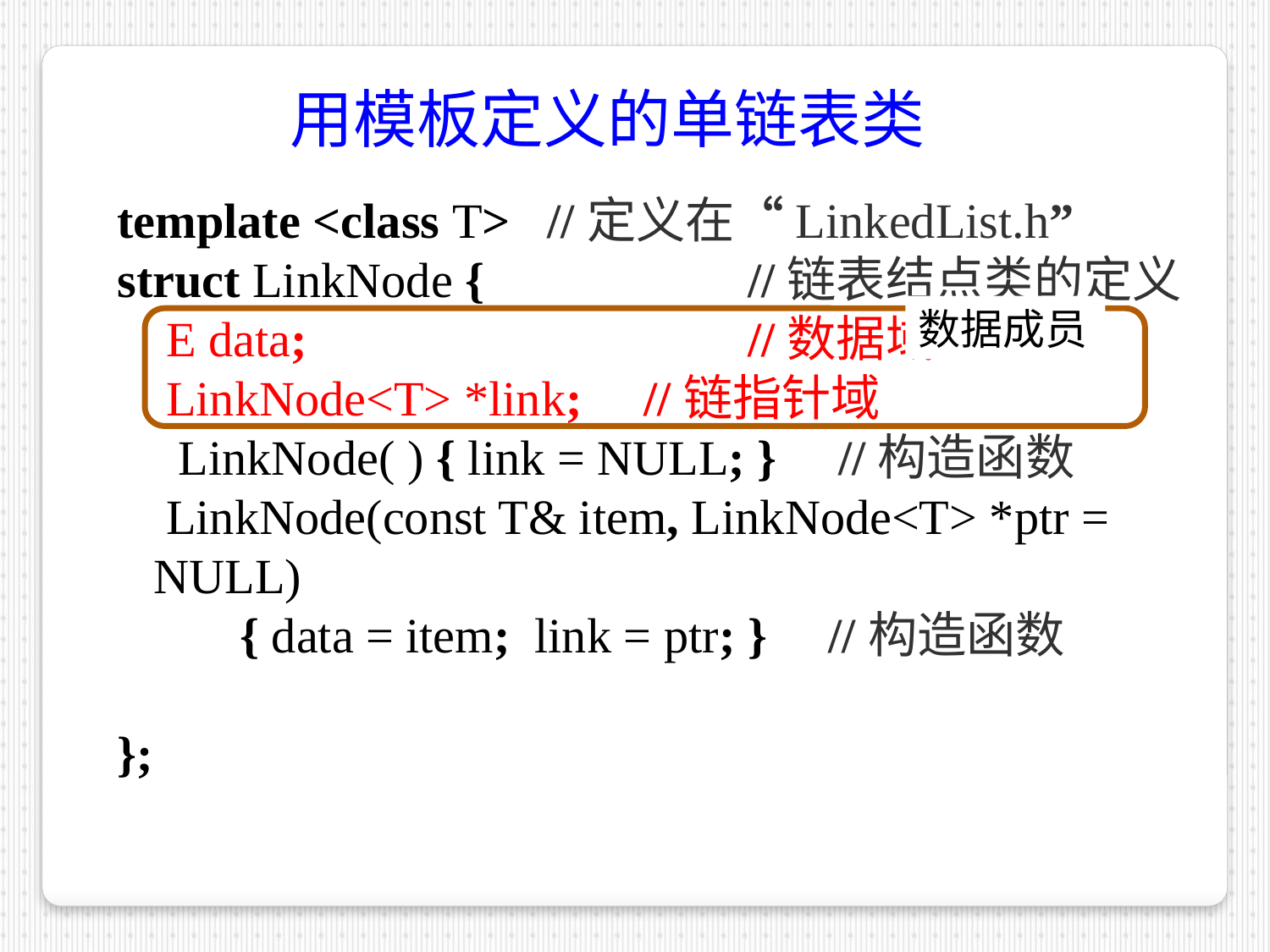

用模板定义的单链表类
template <class T>   //定义在“LinkedList.h”
struct LinkNode {	 	       //链表结点类的定义
	 E data;			       //数据域
	 LinkNode<T> *link;     //链指针域
     LinkNode( ) { link = NULL; }     //构造函数
	 LinkNode(const T& item, LinkNode<T> *ptr = NULL)
          { data = item;  link = ptr; }     //构造函数

};
数据成员